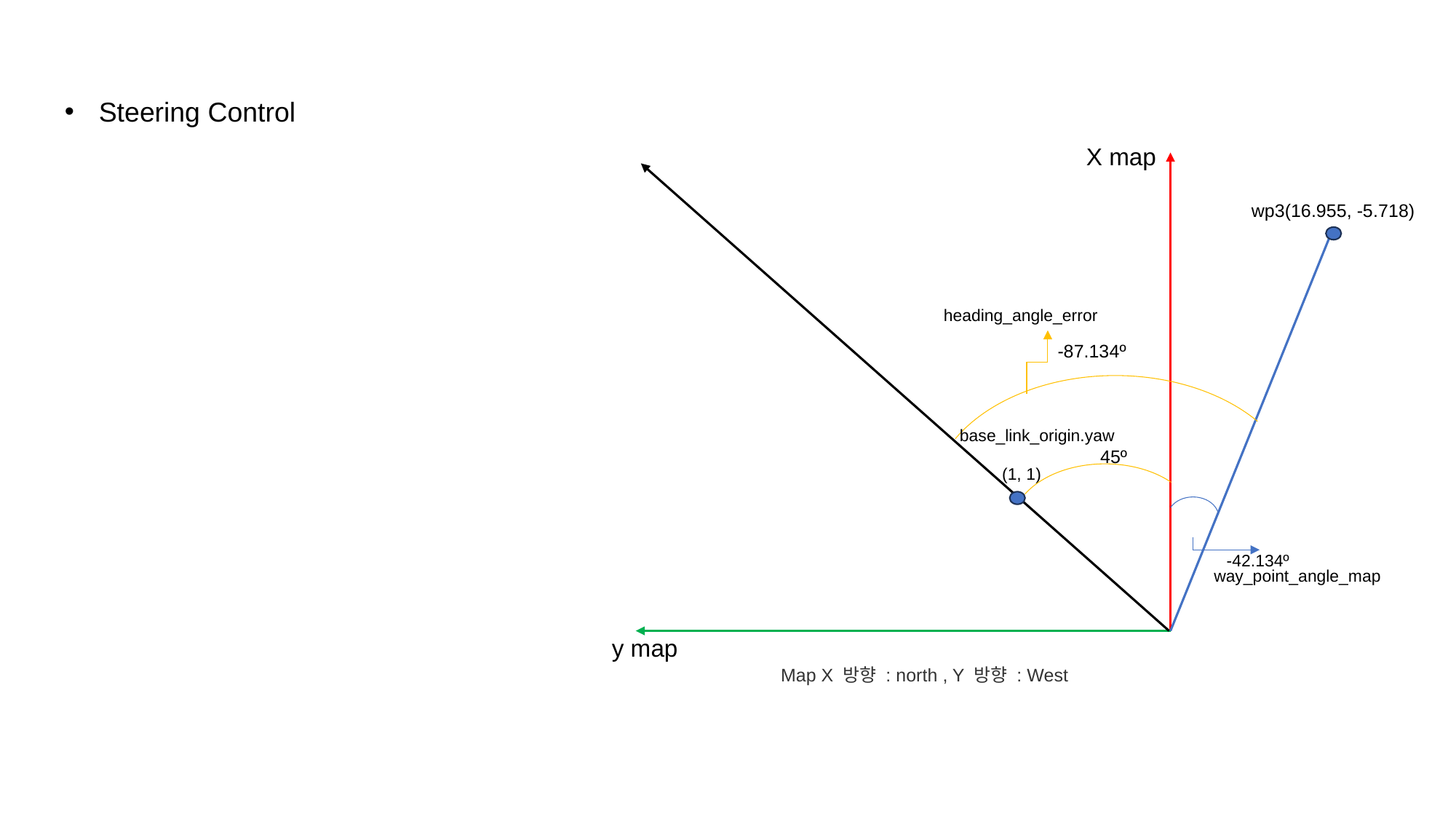

Steering Control
X map
wp3(16.955, -5.718)

heading_angle_error
-87.134º

base_link_origin.yaw
45º
(1, 1)

-42.134º
way_point_angle_map
y map
Map X 방향 : north , Y 방향 : West